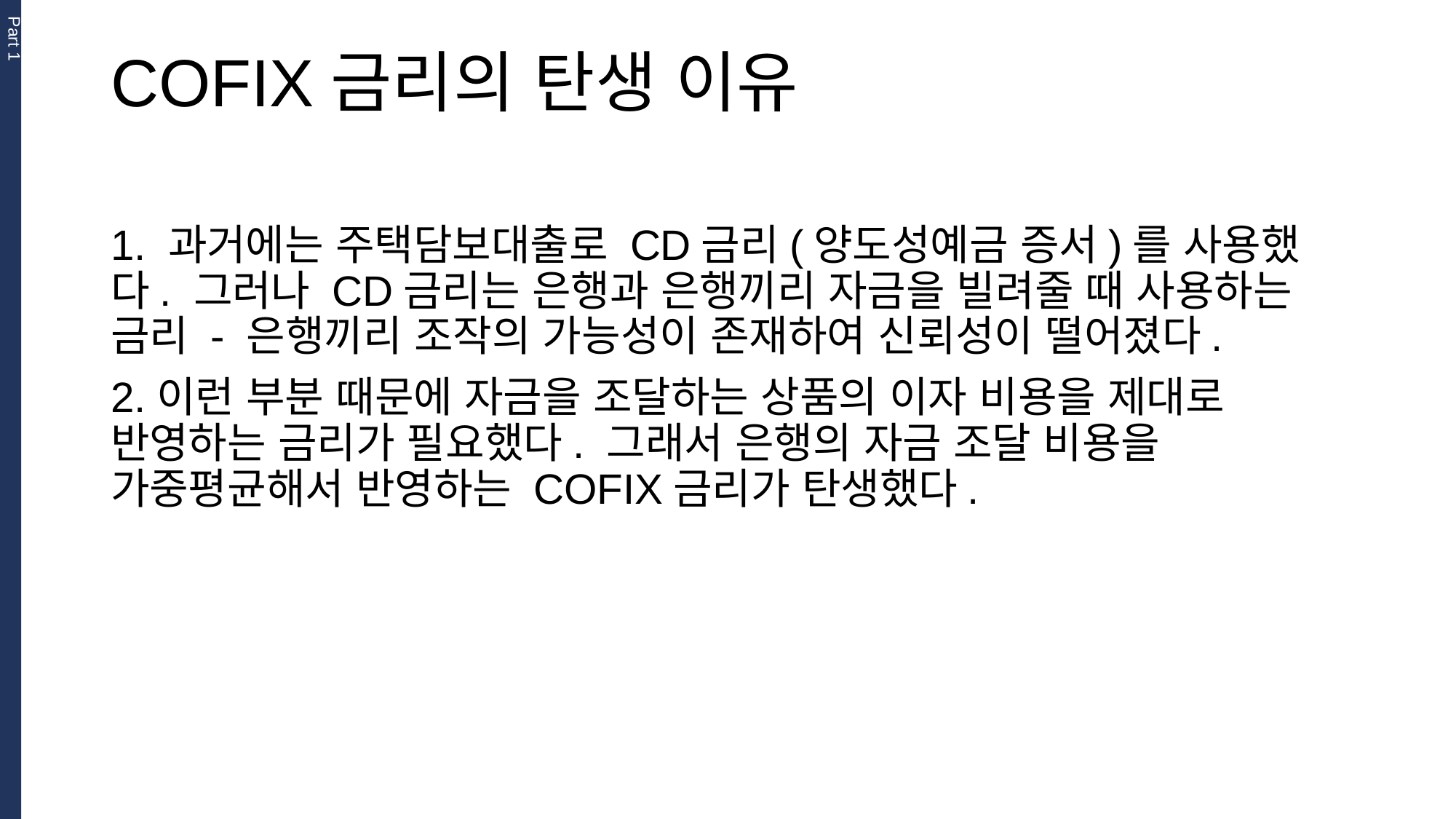

Part 1
COFIX금리의 탄생 이유
1. 과거에는 주택담보대출로 CD금리(양도성예금 증서)를 사용했다. 그러나 CD금리는 은행과 은행끼리 자금을 빌려줄 때 사용하는 금리 - 은행끼리 조작의 가능성이 존재하여 신뢰성이 떨어졌다.
2.이런 부분 때문에 자금을 조달하는 상품의 이자 비용을 제대로 반영하는 금리가 필요했다. 그래서 은행의 자금 조달 비용을 가중평균해서 반영하는 COFIX금리가 탄생했다.